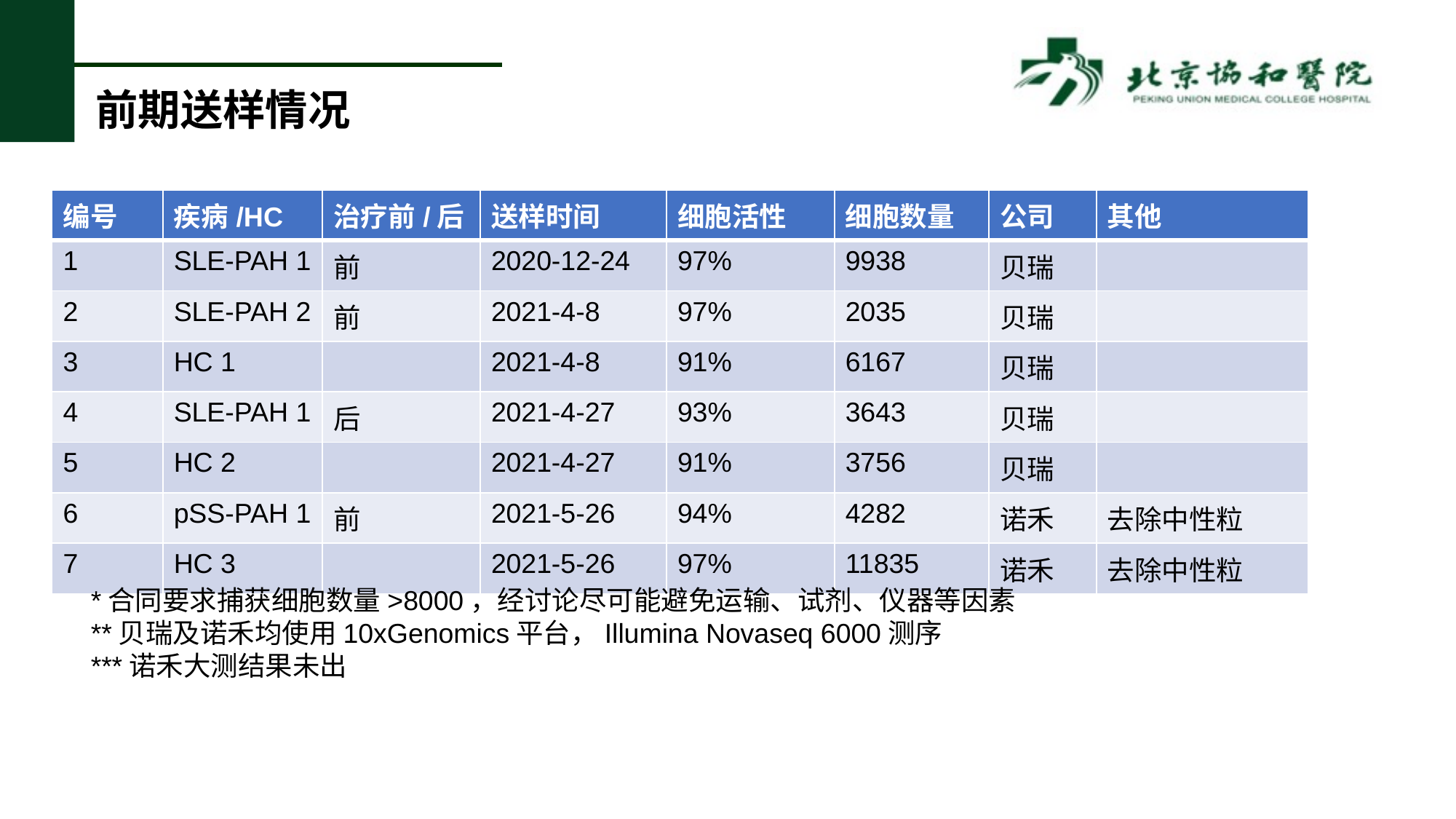

# 前期送样情况
| 编号 | 疾病/HC | 治疗前/后 | 送样时间 | 细胞活性 | 细胞数量 | 公司 | 其他 |
| --- | --- | --- | --- | --- | --- | --- | --- |
| 1 | SLE-PAH 1 | 前 | 2020-12-24 | 97% | 9938 | 贝瑞 |  |
| 2 | SLE-PAH 2 | 前 | 2021-4-8 | 97% | 2035 | 贝瑞 |  |
| 3 | HC 1 |  | 2021-4-8 | 91% | 6167 | 贝瑞 |  |
| 4 | SLE-PAH 1 | 后 | 2021-4-27 | 93% | 3643 | 贝瑞 |  |
| 5 | HC 2 |  | 2021-4-27 | 91% | 3756 | 贝瑞 |  |
| 6 | pSS-PAH 1 | 前 | 2021-5-26 | 94% | 4282 | 诺禾 | 去除中性粒 |
| 7 | HC 3 |  | 2021-5-26 | 97% | 11835 | 诺禾 | 去除中性粒 |
*合同要求捕获细胞数量>8000，经讨论尽可能避免运输、试剂、仪器等因素
**贝瑞及诺禾均使用10xGenomics平台，Illumina Novaseq 6000测序
***诺禾大测结果未出